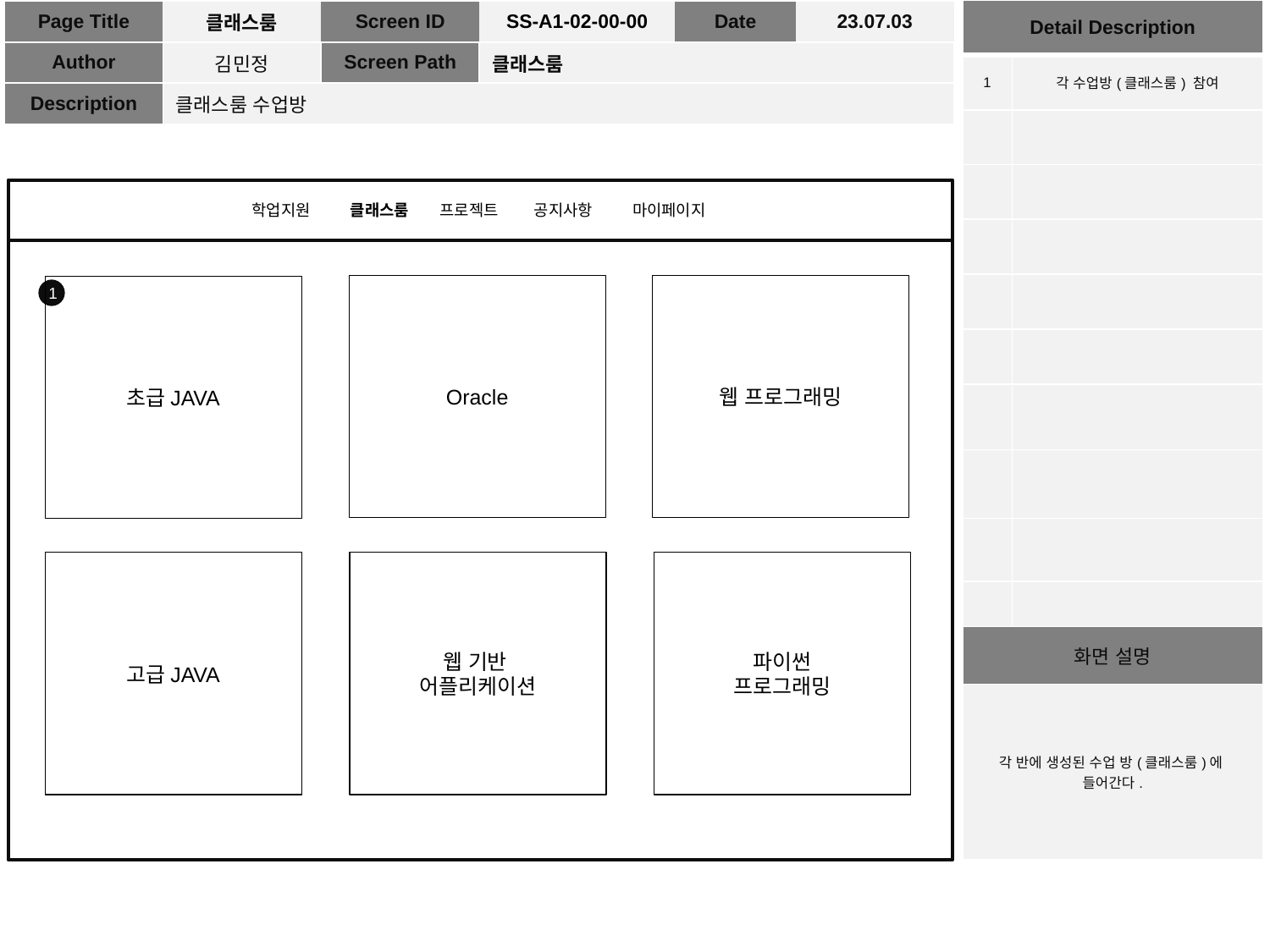

| Detail Description |  |
| --- | --- |
| 1 | 각 수업방(클래스룸) 참여 |
|  |  |
|  |  |
|  |  |
|  |  |
|  |  |
|  |  |
|  |  |
|  |  |
|  |  |
| 화면 설명 |  |
| 각 반에 생성된 수업 방(클래스룸)에 들어간다. |  |
| Page Title | 클래스룸 | Screen ID | SS-A1-02-00-00 | Date | 23.07.03 |
| --- | --- | --- | --- | --- | --- |
| Author | 김민정 | Screen Path | 클래스룸 |  |  |
| Description | 클래스룸 수업방 |  |  |  |  |

학업지원         클래스룸       프로젝트        공지사항         마이페이지

Oracle
웹 프로그래밍
초급JAVA
1
고급JAVA
웹 기반
어플리케이션
파이썬
프로그래밍